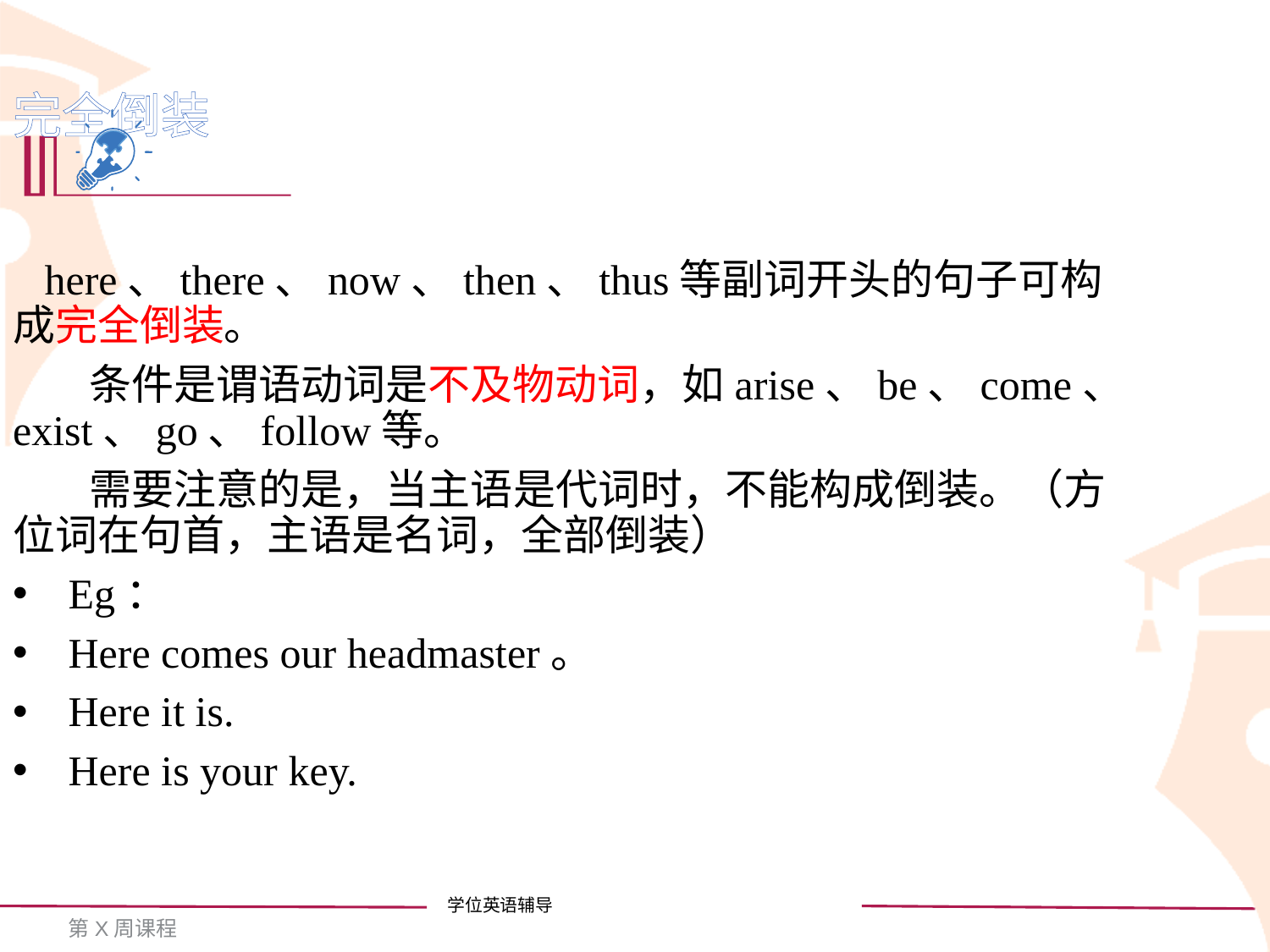

完全倒装

   here、there、now、then、thus等副词开头的句子可构成完全倒装。
       条件是谓语动词是不及物动词，如arise、be、come、exist、go、follow等。
       需要注意的是，当主语是代词时，不能构成倒装。（方位词在句首，主语是名词，全部倒装）
   Eg：
   Here comes our headmaster。
   Here it is.
   Here is your key.